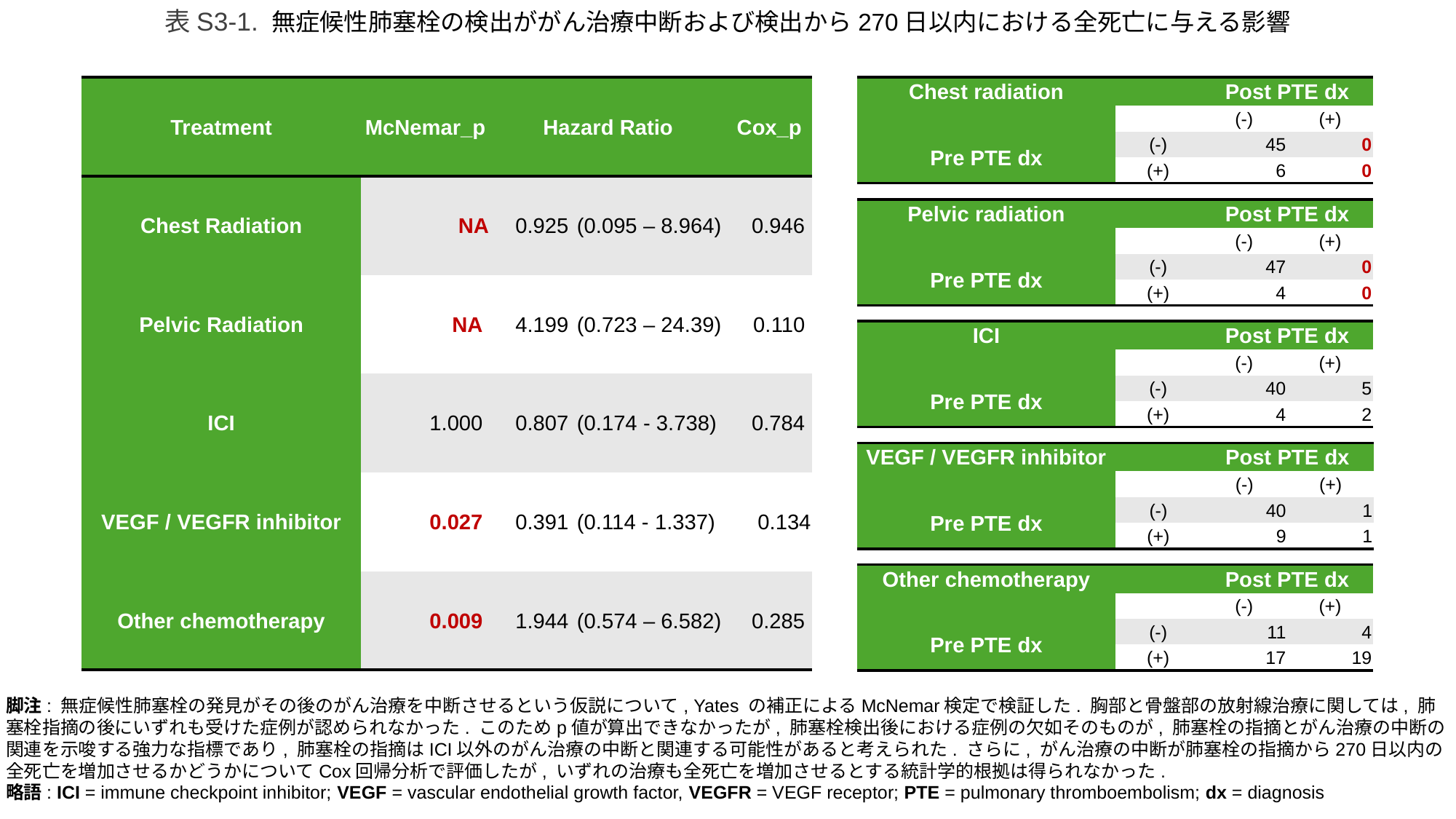

表S3-1. 無症候性肺塞栓の検出ががん治療中断および検出から270日以内における全死亡に与える影響
| Treatment | McNemar\_p | Hazard Ratio |  | Cox\_p |
| --- | --- | --- | --- | --- |
| Chest Radiation | NA | 0.925 | (0.095 – 8.964) | 0.946 |
| Pelvic Radiation | NA | 4.199 | (0.723 – 24.39) | 0.110 |
| ICI | 1.000 | 0.807 | (0.174 - 3.738) | 0.784 |
| VEGF / VEGFR inhibitor | 0.027 | 0.391 | (0.114 - 1.337) | 0.134 |
| Other chemotherapy | 0.009 | 1.944 | (0.574 – 6.582) | 0.285 |
| Chest radiation |  | Post PTE dx |  |
| --- | --- | --- | --- |
|  |  | (-) | (+) |
| Pre PTE dx | (-) | 45 | 0 |
|  | (+) | 6 | 0 |
| Pelvic radiation |  | Post PTE dx |  |
| --- | --- | --- | --- |
|  |  | (-) | (+) |
| Pre PTE dx | (-) | 47 | 0 |
|  | (+) | 4 | 0 |
| ICI |  | Post PTE dx |  |
| --- | --- | --- | --- |
|  |  | (-) | (+) |
| Pre PTE dx | (-) | 40 | 5 |
|  | (+) | 4 | 2 |
| VEGF / VEGFR inhibitor |  | Post PTE dx |  |
| --- | --- | --- | --- |
|  |  | (-) | (+) |
| Pre PTE dx | (-) | 40 | 1 |
|  | (+) | 9 | 1 |
| Other chemotherapy |  | Post PTE dx |  |
| --- | --- | --- | --- |
|  |  | (-) | (+) |
| Pre PTE dx | (-) | 11 | 4 |
|  | (+) | 17 | 19 |
脚注: 無症候性肺塞栓の発見がその後のがん治療を中断させるという仮説について, Yates の補正によるMcNemar検定で検証した. 胸部と骨盤部の放射線治療に関しては, 肺塞栓指摘の後にいずれも受けた症例が認められなかった. このためp値が算出できなかったが, 肺塞栓検出後における症例の欠如そのものが, 肺塞栓の指摘とがん治療の中断の関連を示唆する強力な指標であり, 肺塞栓の指摘はICI以外のがん治療の中断と関連する可能性があると考えられた. さらに, がん治療の中断が肺塞栓の指摘から270日以内の全死亡を増加させるかどうかについてCox回帰分析で評価したが, いずれの治療も全死亡を増加させるとする統計学的根拠は得られなかった.
略語: ICI = immune checkpoint inhibitor; VEGF = vascular endothelial growth factor, VEGFR = VEGF receptor; PTE = pulmonary thromboembolism; dx = diagnosis